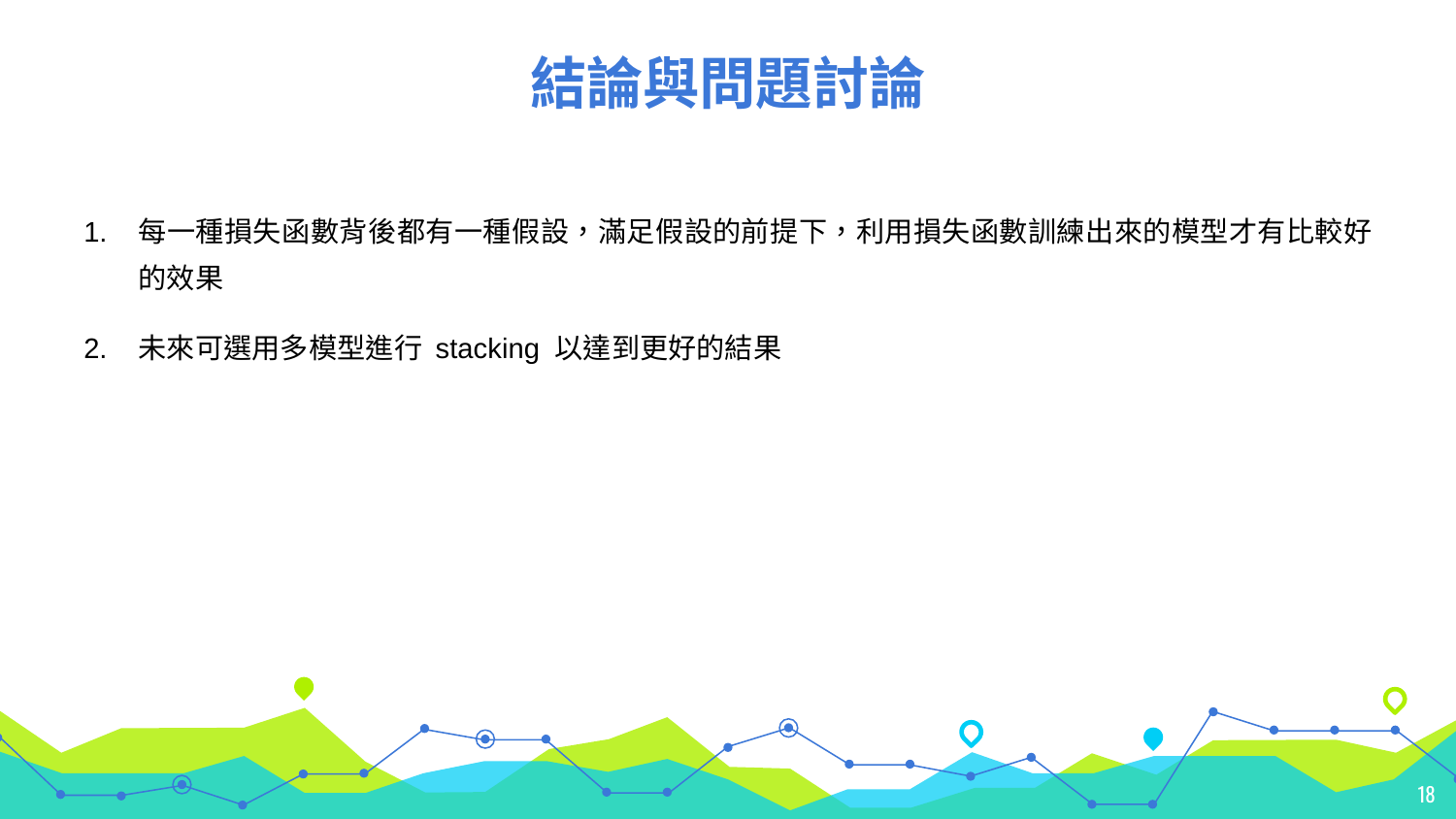

# 結論與問題討論
每一種損失函數背後都有一種假設，滿足假設的前提下，利用損失函數訓練出來的模型才有比較好的效果
未來可選用多模型進行 stacking 以達到更好的結果
18